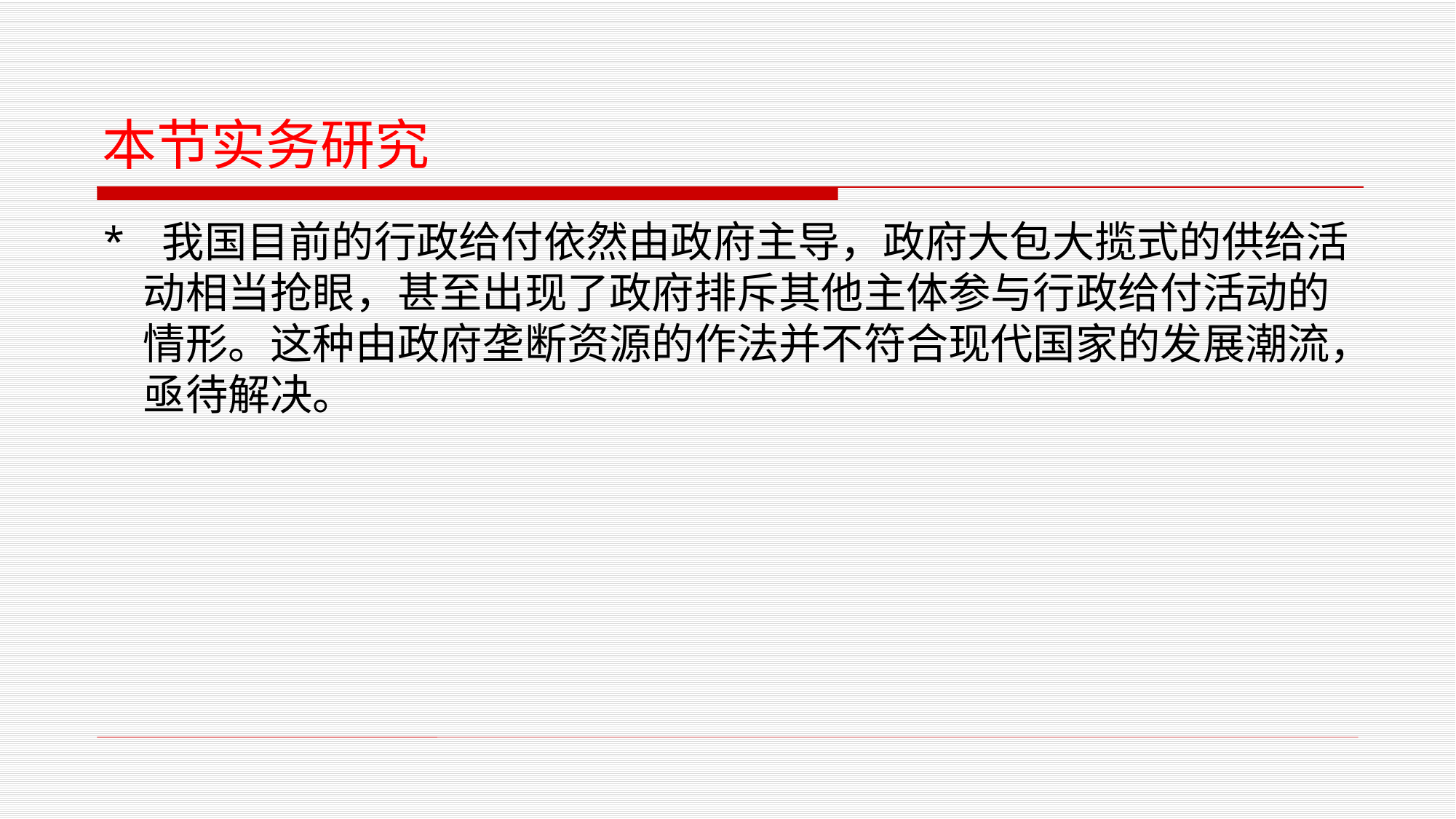

# 本节实务研究
* 我国目前的行政给付依然由政府主导，政府大包大揽式的供给活动相当抢眼，甚至出现了政府排斥其他主体参与行政给付活动的情形。这种由政府垄断资源的作法并不符合现代国家的发展潮流，亟待解决。